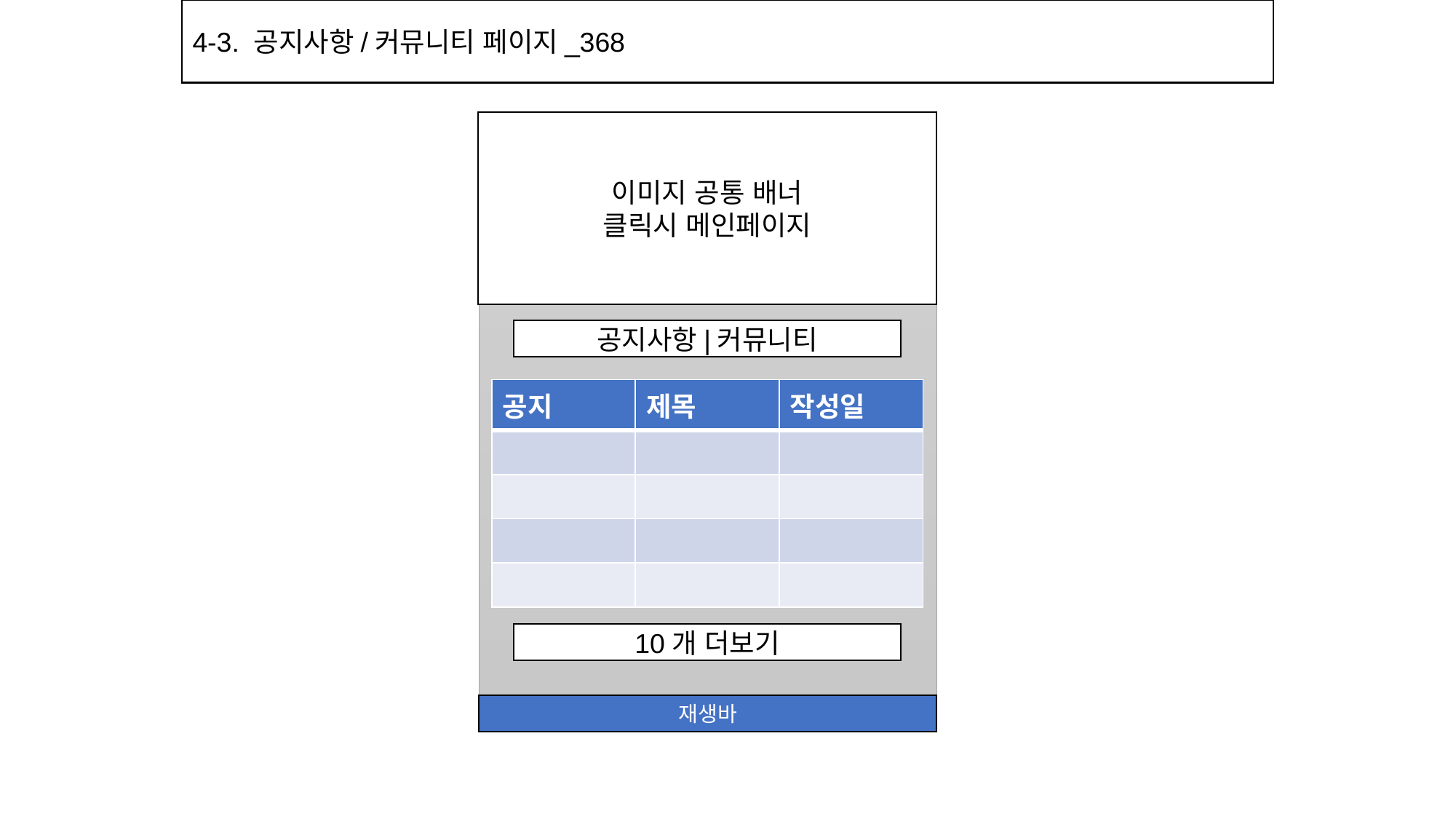

4-3. 공지사항/커뮤니티 페이지_368
이미지 공통 배너
클릭시 메인페이지

공지사항|커뮤니티
| 공지 | 제목 | 작성일 |
| --- | --- | --- |
|  |  |  |
|  |  |  |
|  |  |  |
|  |  |  |
10개 더보기
재생바